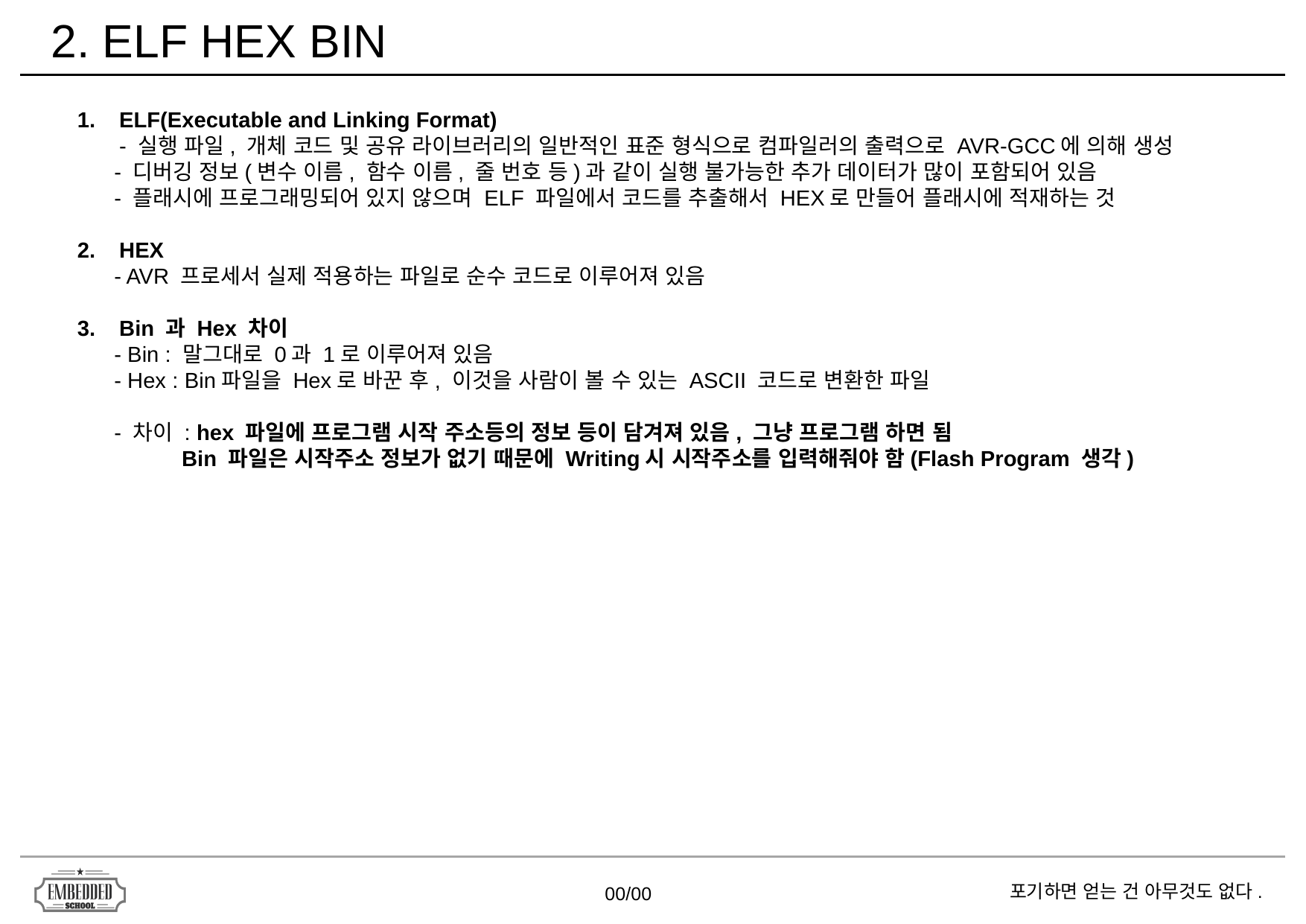

2. ELF HEX BIN
ELF(Executable and Linking Format)
- 실행 파일, 개체 코드 및 공유 라이브러리의 일반적인 표준 형식으로 컴파일러의 출력으로 AVR-GCC에 의해 생성
      - 디버깅 정보(변수 이름, 함수 이름, 줄 번호 등)과 같이 실행 불가능한 추가 데이터가 많이 포함되어 있음
      - 플래시에 프로그래밍되어 있지 않으며 ELF 파일에서 코드를 추출해서 HEX로 만들어 플래시에 적재하는 것

HEX
      - AVR 프로세서 실제 적용하는 파일로 순수 코드로 이루어져 있음

Bin 과 Hex 차이
      - Bin : 말그대로 0과 1로 이루어져 있음
      - Hex : Bin파일을 Hex로 바꾼 후, 이것을 사람이 볼 수 있는 ASCII 코드로 변환한 파일

      - 차이 : hex 파일에 프로그램 시작 주소등의 정보 등이 담겨져 있음, 그냥 프로그램 하면 됨
                 Bin 파일은 시작주소 정보가 없기 때문에 Writing시 시작주소를 입력해줘야 함(Flash Program 생각)

00/00